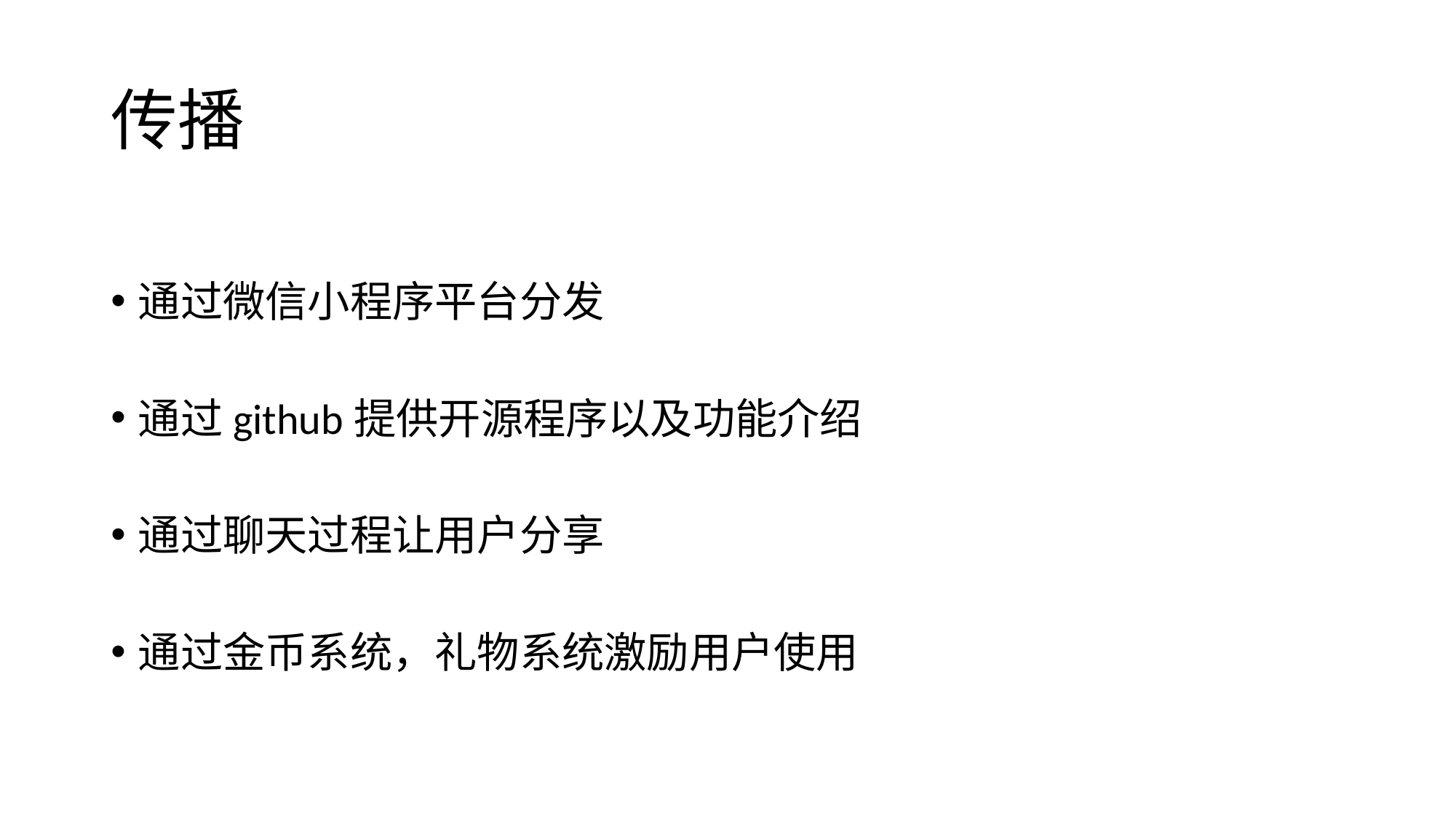

# 传播
通过微信小程序平台分发
通过github提供开源程序以及功能介绍
通过聊天过程让用户分享
通过金币系统，礼物系统激励用户使用